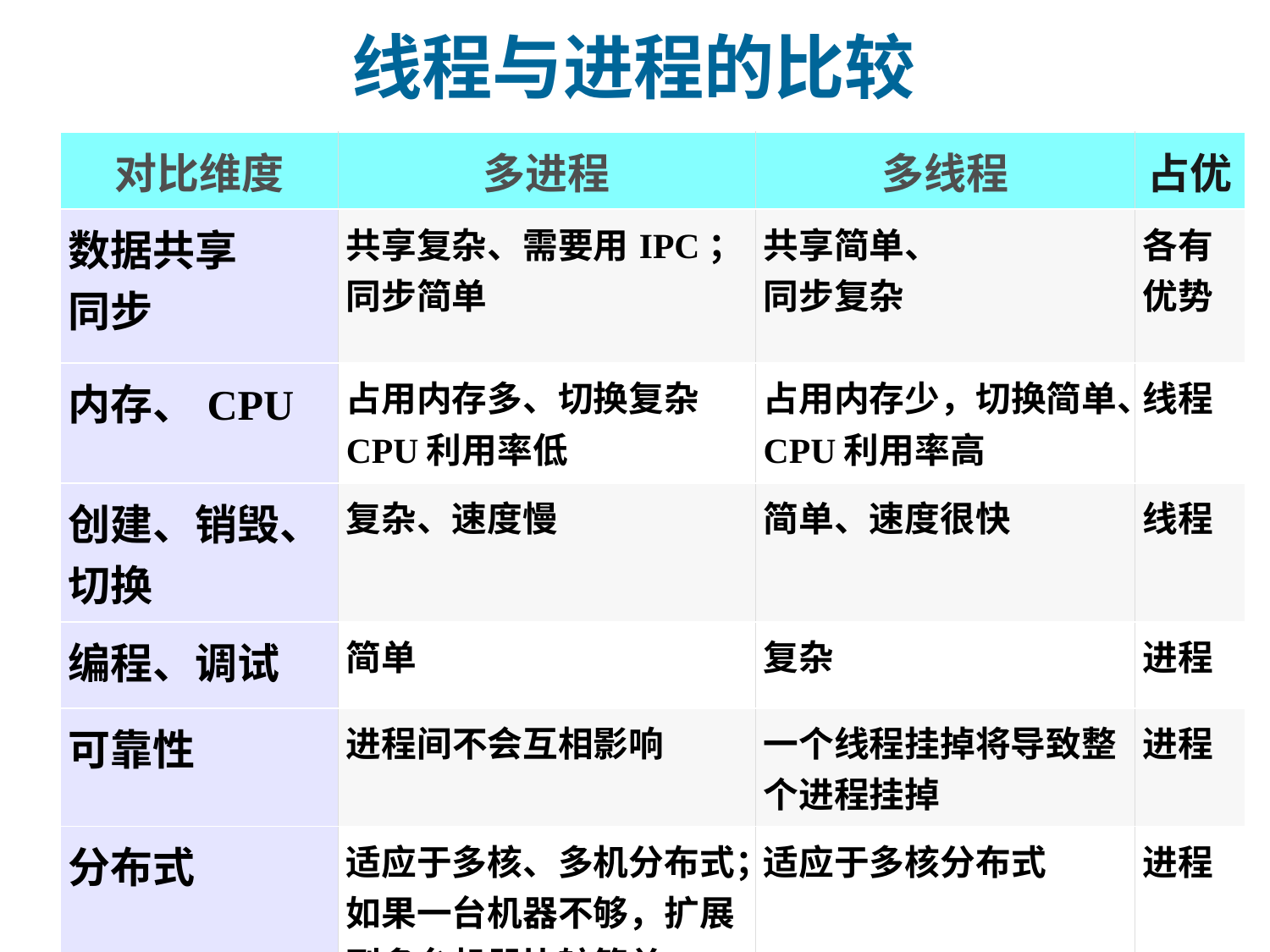

线程与进程的比较
| 对比维度 | 多进程 | 多线程 | 占优 |
| --- | --- | --- | --- |
| 数据共享 同步 | 共享复杂、需要用IPC； 同步简单 | 共享简单、 同步复杂 | 各有优势 |
| 内存、CPU | 占用内存多、切换复杂 CPU利用率低 | 占用内存少，切换简单、CPU利用率高 | 线程 |
| 创建、销毁、切换 | 复杂、速度慢 | 简单、速度很快 | 线程 |
| 编程、调试 | 简单 | 复杂 | 进程 |
| 可靠性 | 进程间不会互相影响 | 一个线程挂掉将导致整个进程挂掉 | 进程 |
| 分布式 | 适应于多核、多机分布式；如果一台机器不够，扩展到多台机器比较简单 | 适应于多核分布式 | 进程 |